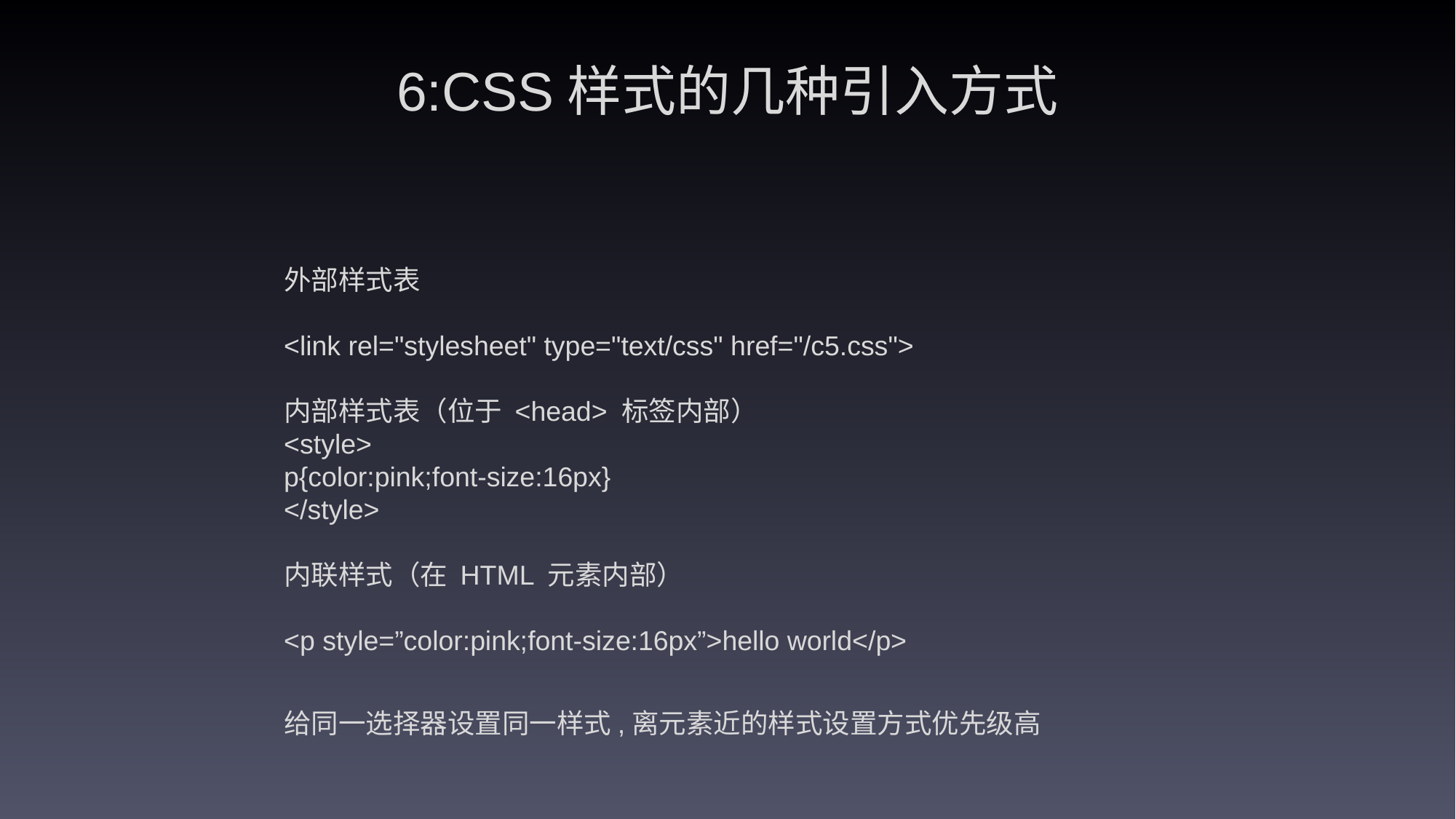

6:CSS样式的几种引入方式
外部样式表

<link rel="stylesheet" type="text/css" href="/c5.css">

内部样式表（位于 <head> 标签内部）
<style>
p{color:pink;font-size:16px}
</style>

内联样式（在 HTML 元素内部）

<p style=”color:pink;font-size:16px”>hello world</p>
给同一选择器设置同一样式,离元素近的样式设置方式优先级高